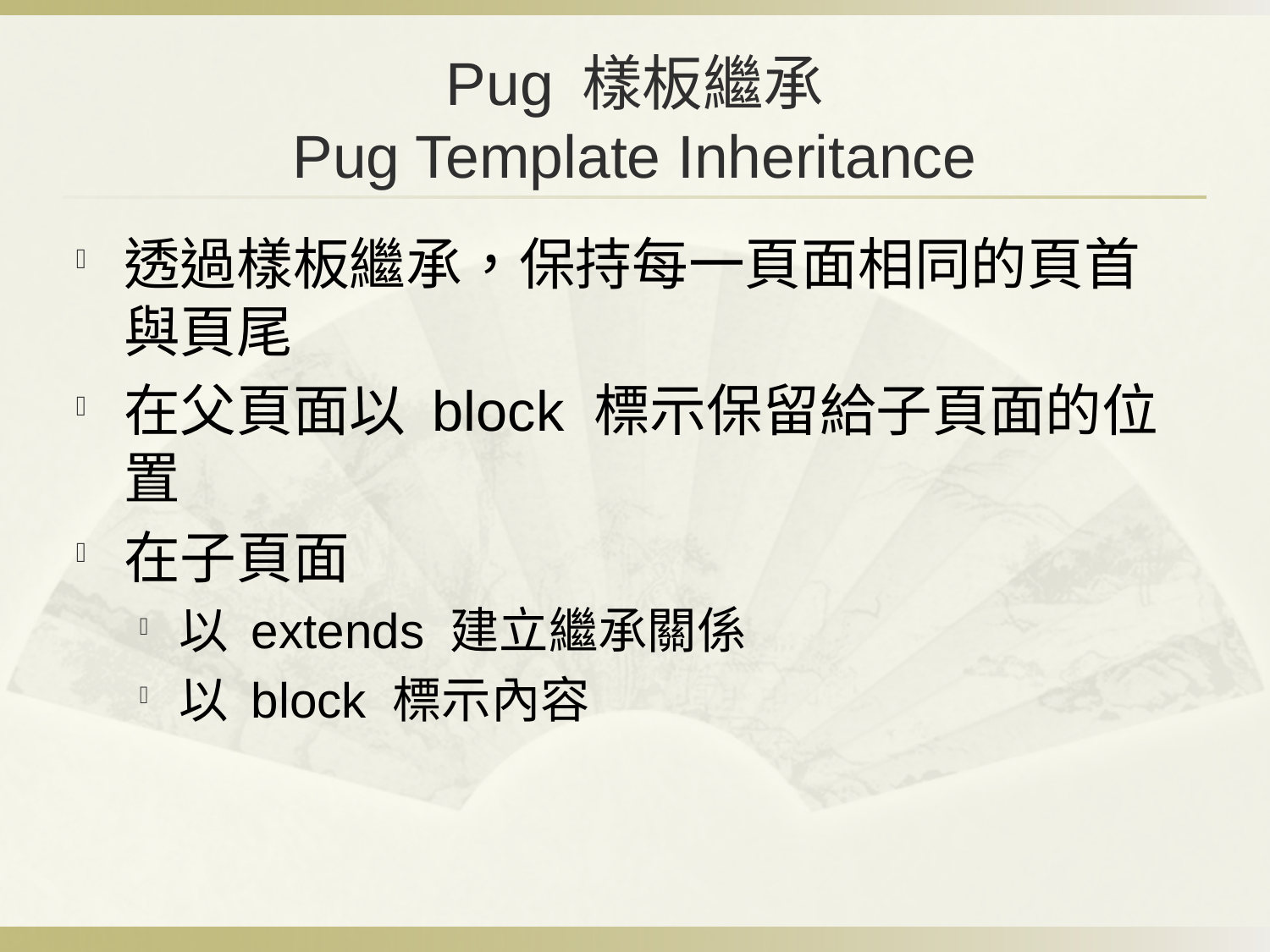

# Pug 樣板繼承 Pug Template Inheritance
透過樣板繼承，保持每一頁面相同的頁首與頁尾
在父頁面以 block 標示保留給子頁面的位置
在子頁面
以 extends 建立繼承關係
以 block 標示內容